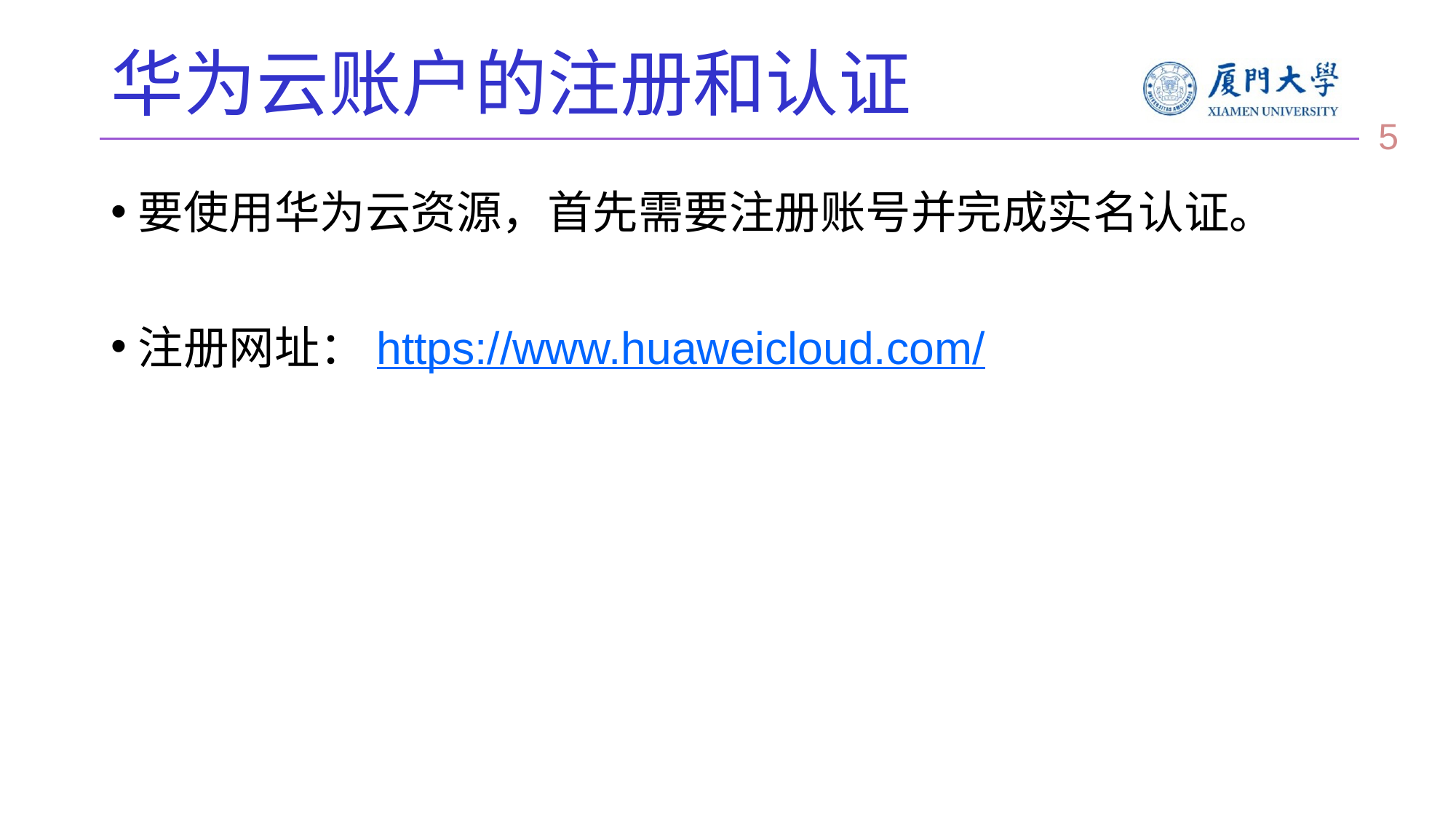

# 华为云账户的注册和认证
5
要使用华为云资源，首先需要注册账号并完成实名认证。

注册网址：https://www.huaweicloud.com/